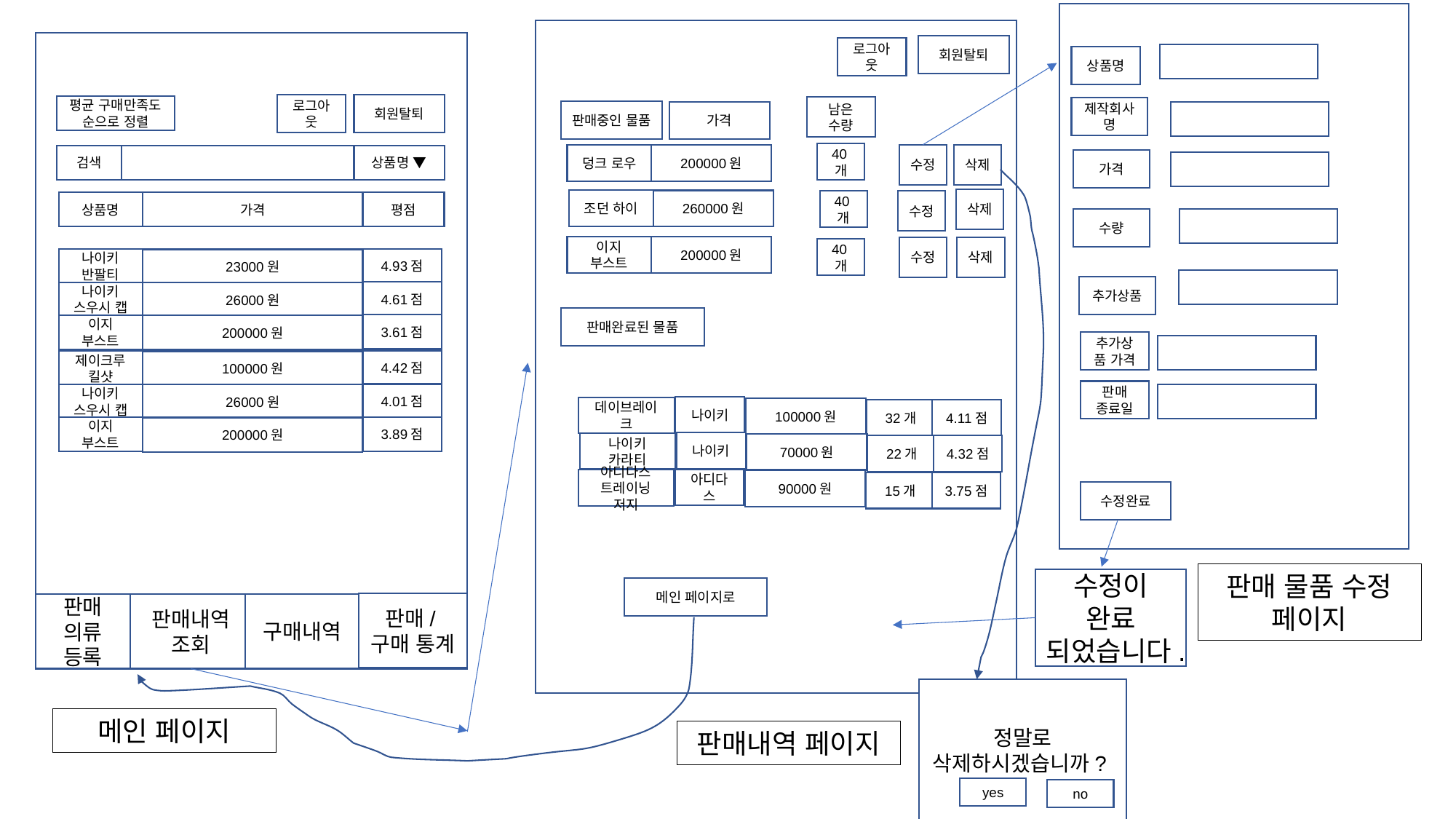

회원탈퇴
로그아웃

상품명
로그아웃
회원탈퇴
평균 구매만족도 순으로 정렬
남은 수량
제작회사명
판매중인 물품
가격

40개
덩크 로우
수정
삭제
200000원
검색

상품명 ▼
가격

삭제
조던 하이
260000원
40개
수정
상품명

가격
평점
수량

이지 부스트
200000원
수정
삭제
40개
4.93점
나이키 반팔티

23000원

추가상품
4.61점
나이키 스우시 캡

26000원
판매완료된 물품
3.61점
이지 부스트

200000원
추가상품 가격

4.42점
제이크루 킬샷

100000원
판매 종료일
4.01점
나이키 스우시 캡

26000원
나이키
데이브레이크
100000원
32개
4.11점
3.89점
이지 부스트

200000원
나이키
나이키 카라티
70000원
22개
4.32점
아디다스
아디다스 트레이닝 저지
90000원
15개
3.75점
수정완료
판매 물품 수정 페이지
수정이 완료 되었습니다.
메인 페이지로
판매/구매 통계
구매내역
판매 의류 등록
판매내역 조회

정말로 삭제하시겠습니까?
메인 페이지
판매내역 페이지
yes
no